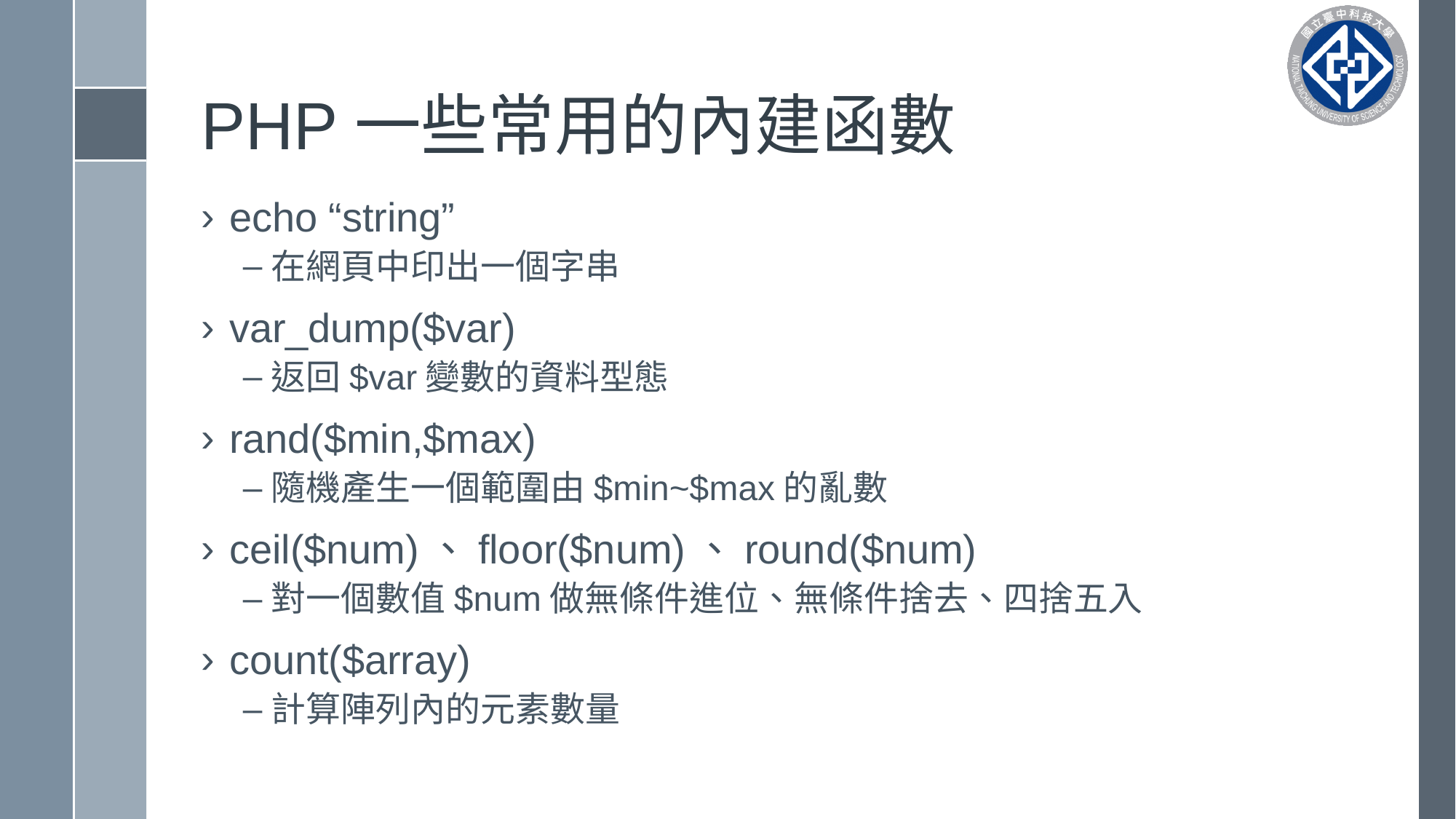

# PHP一些常用的內建函數
echo “string”
在網頁中印出一個字串
var_dump($var)
返回$var變數的資料型態
rand($min,$max)
隨機產生一個範圍由$min~$max的亂數
ceil($num)、floor($num)、round($num)
對一個數值$num做無條件進位、無條件捨去、四捨五入
count($array)
計算陣列內的元素數量